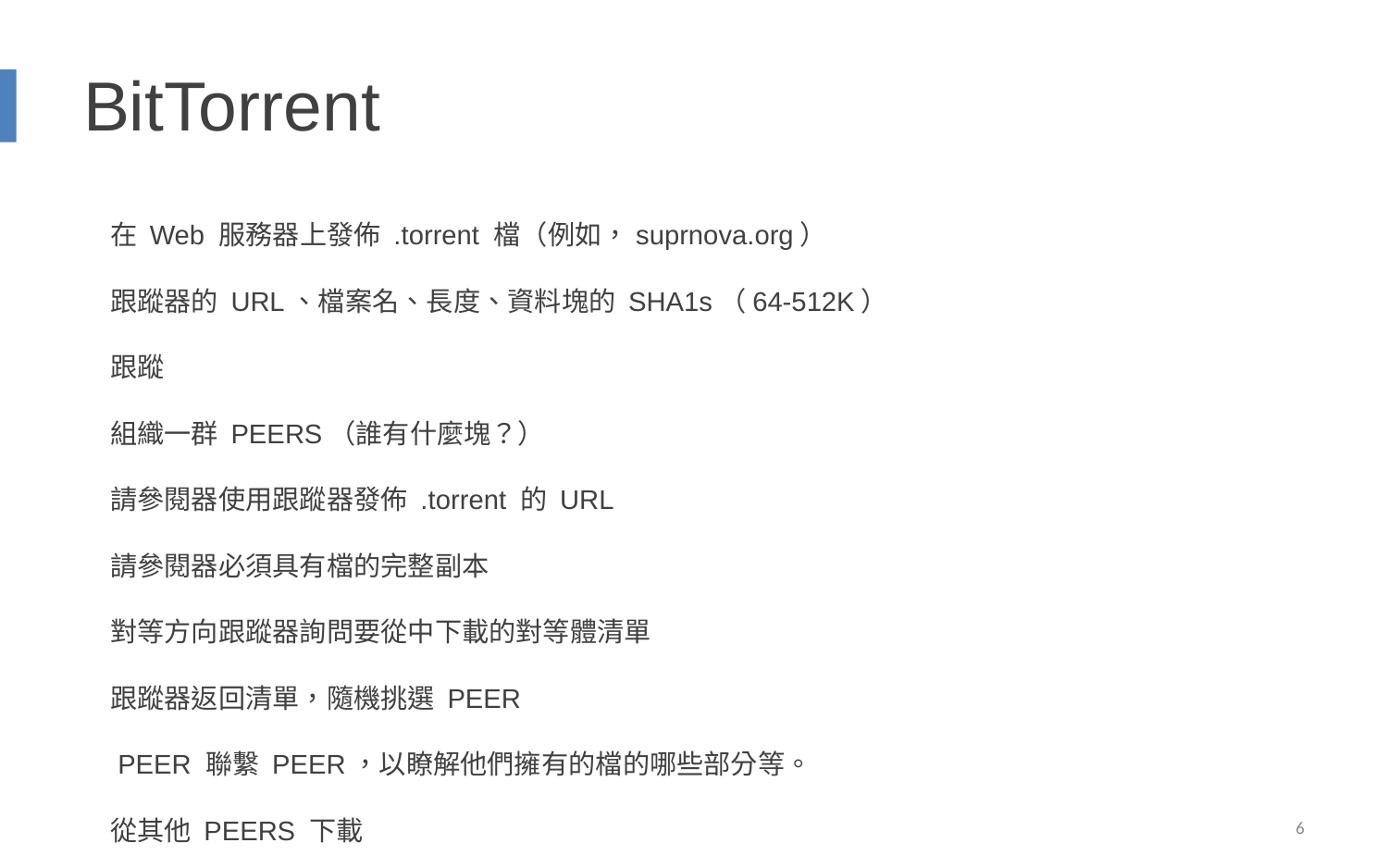

# BitTorrent
在 Web 服務器上發佈 .torrent 檔（例如，suprnova.org）
跟蹤器的 URL、檔案名、長度、資料塊的 SHA1s（64-512K）
跟蹤
組織一群 PEERS（誰有什麼塊？）
請參閱器使用跟蹤器發佈 .torrent 的 URL
請參閱器必須具有檔的完整副本
對等方向跟蹤器詢問要從中下載的對等體清單
跟蹤器返回清單，隨機挑選 PEER
 PEER 聯繫 PEER，以瞭解他們擁有的檔的哪些部分等。
從其他 PEERS 下載

6